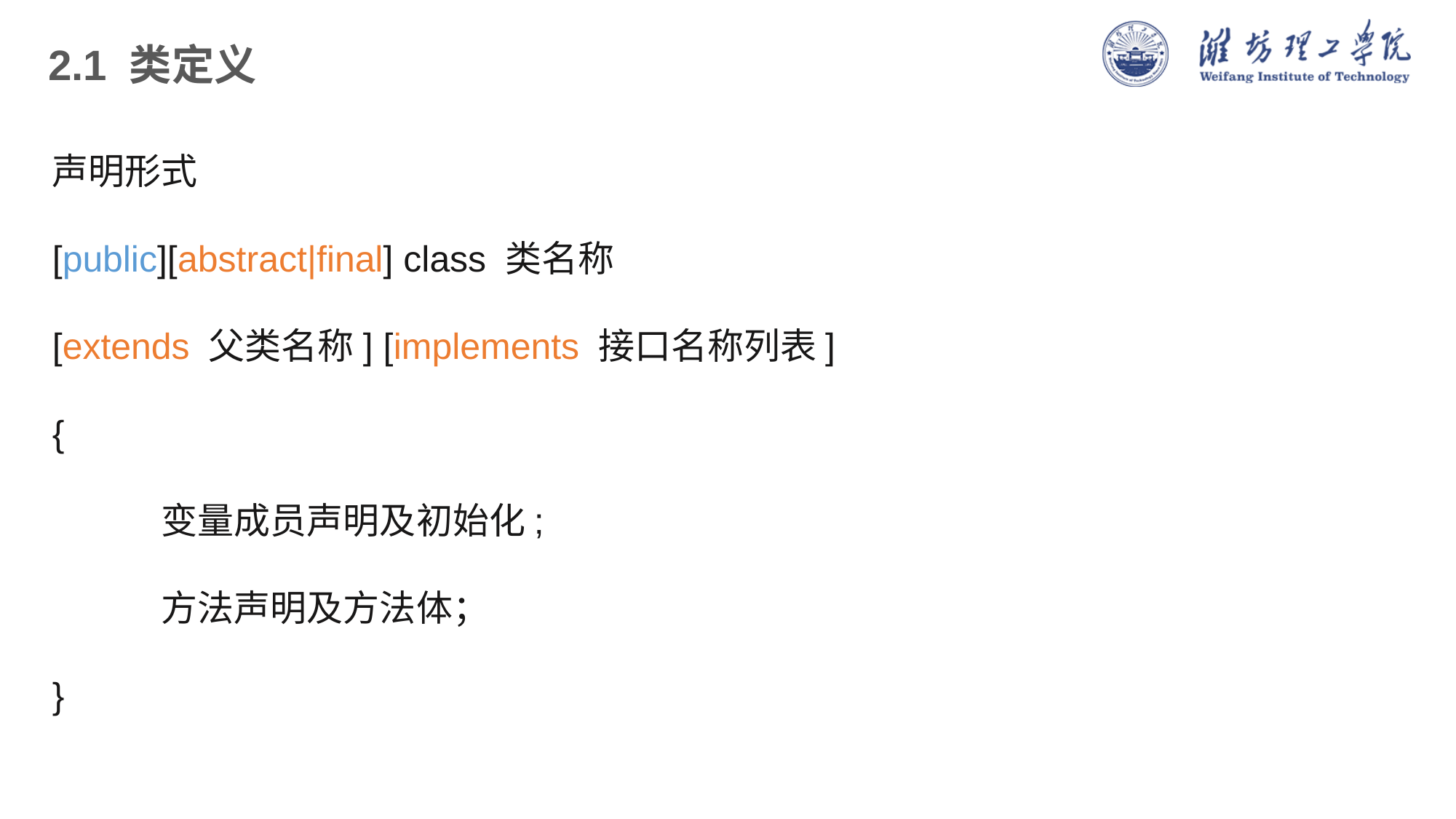

2.1 类定义
声明形式
[public][abstract|final] class 类名称
[extends 父类名称] [implements 接口名称列表]
{
	变量成员声明及初始化;
	方法声明及方法体；
}